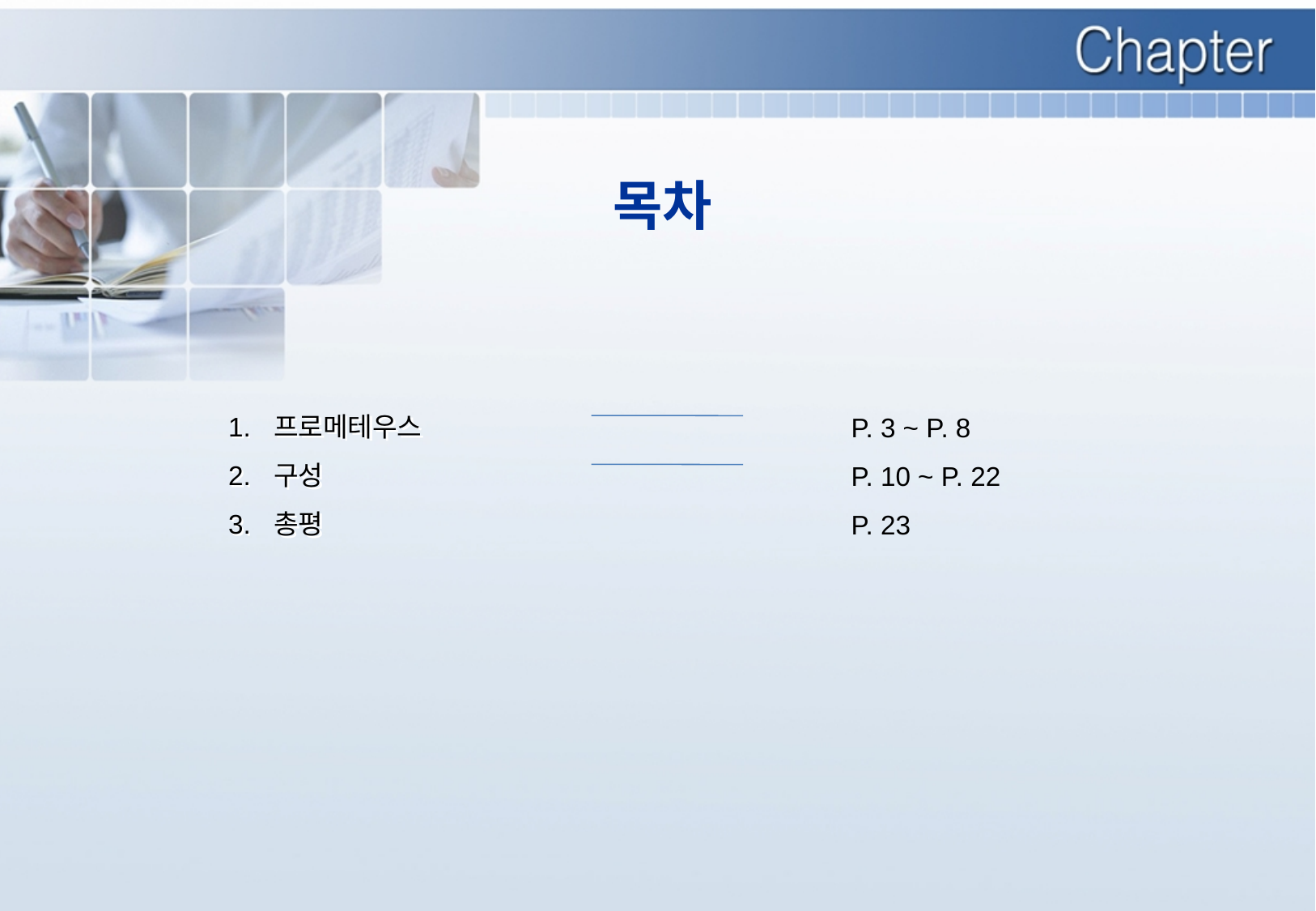

목차
프로메테우스
구성
총평
P. 3 ~ P. 8
P. 10 ~ P. 22
P. 23